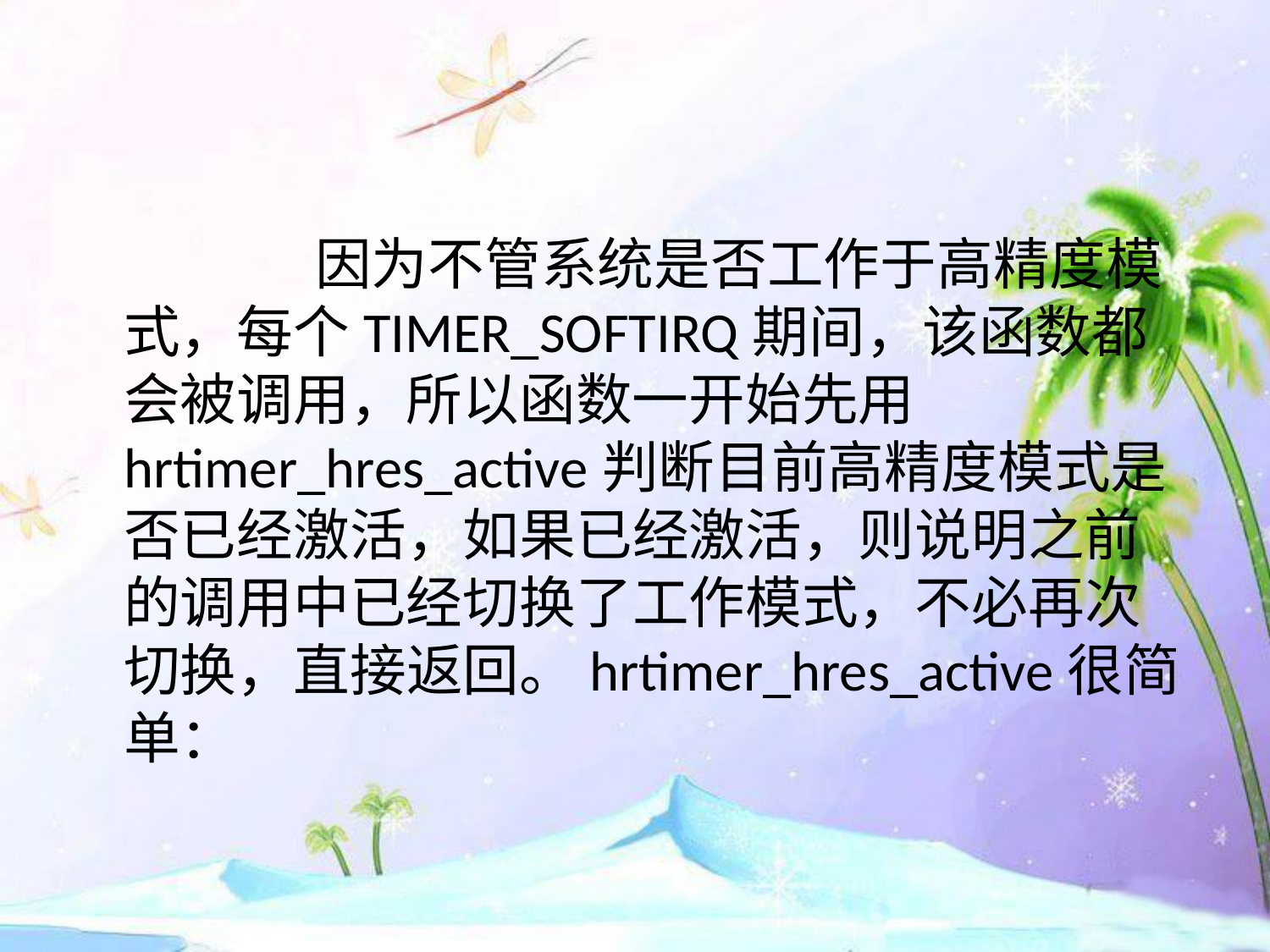

因为不管系统是否工作于高精度模式，每个TIMER_SOFTIRQ期间，该函数都会被调用，所以函数一开始先用hrtimer_hres_active判断目前高精度模式是否已经激活，如果已经激活，则说明之前的调用中已经切换了工作模式，不必再次切换，直接返回。hrtimer_hres_active很简单：